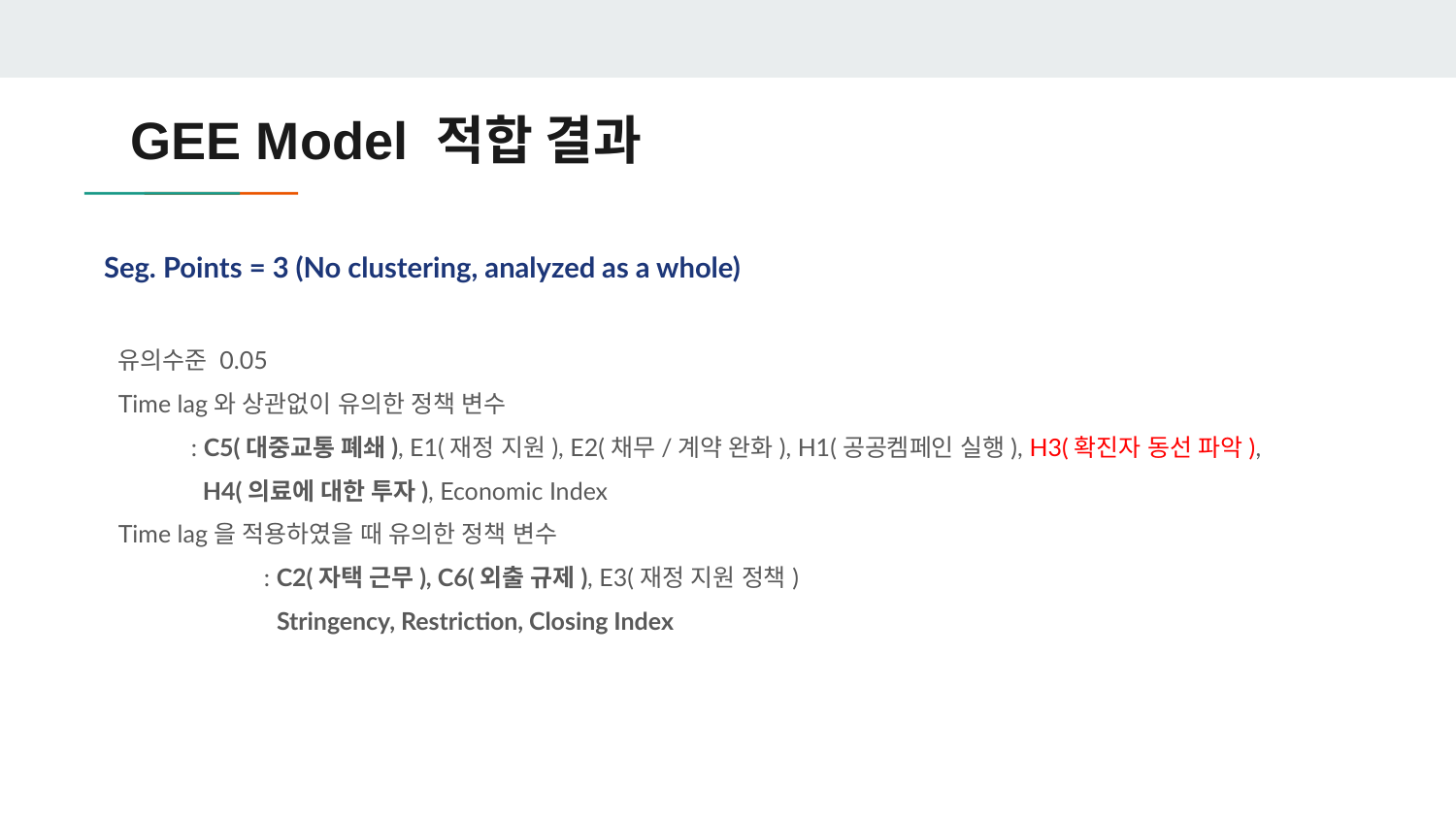

# GEE Model 적합 결과
Seg. Points = 3 (No clustering, analyzed as a whole)

유의수준 0.05
Time lag와 상관없이 유의한 정책 변수
: C5(대중교통 폐쇄), E1(재정 지원), E2(채무/계약 완화), H1(공공켐페인 실행), H3(확진자 동선 파악),
  H4(의료에 대한 투자), Economic Index
Time lag을 적용하였을 때 유의한 정책 변수
	: C2(자택 근무), C6(외출 규제), E3(재정 지원 정책)
	  Stringency, Restriction, Closing Index